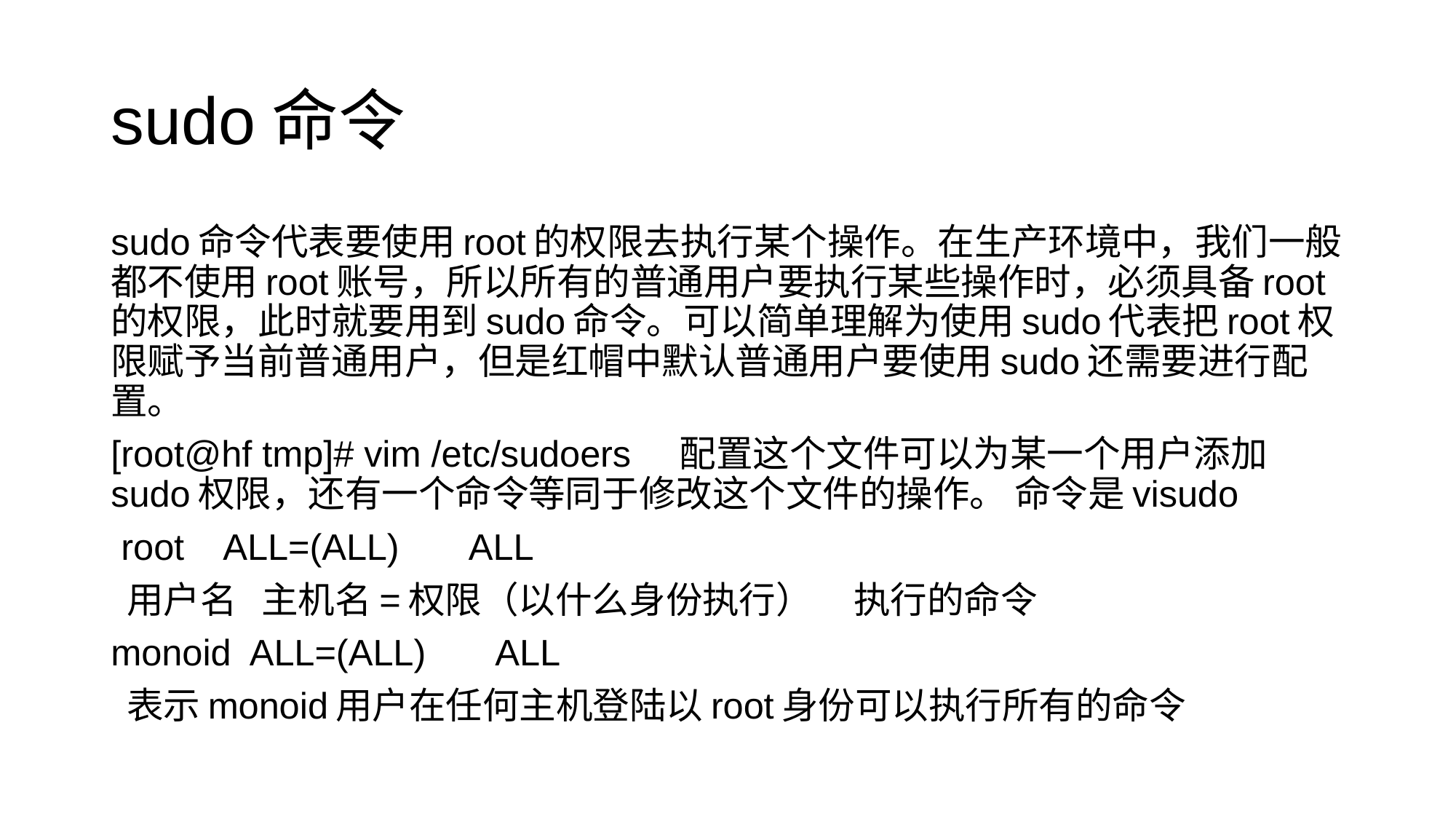

# sudo命令
sudo命令代表要使用root的权限去执行某个操作。在生产环境中，我们一般都不使用root账号，所以所有的普通用户要执行某些操作时，必须具备root的权限，此时就要用到sudo命令。可以简单理解为使用sudo代表把root权限赋予当前普通用户，但是红帽中默认普通用户要使用sudo还需要进行配置。
[root@hf tmp]# vim /etc/sudoers    配置这个文件可以为某一个用户添加sudo权限，还有一个命令等同于修改这个文件的操作。 命令是visudo
 root    ALL=(ALL)       ALL
 用户名   主机名=权限（以什么身份执行）     执行的命令
monoid  ALL=(ALL)       ALL
 表示monoid用户在任何主机登陆以root身份可以执行所有的命令